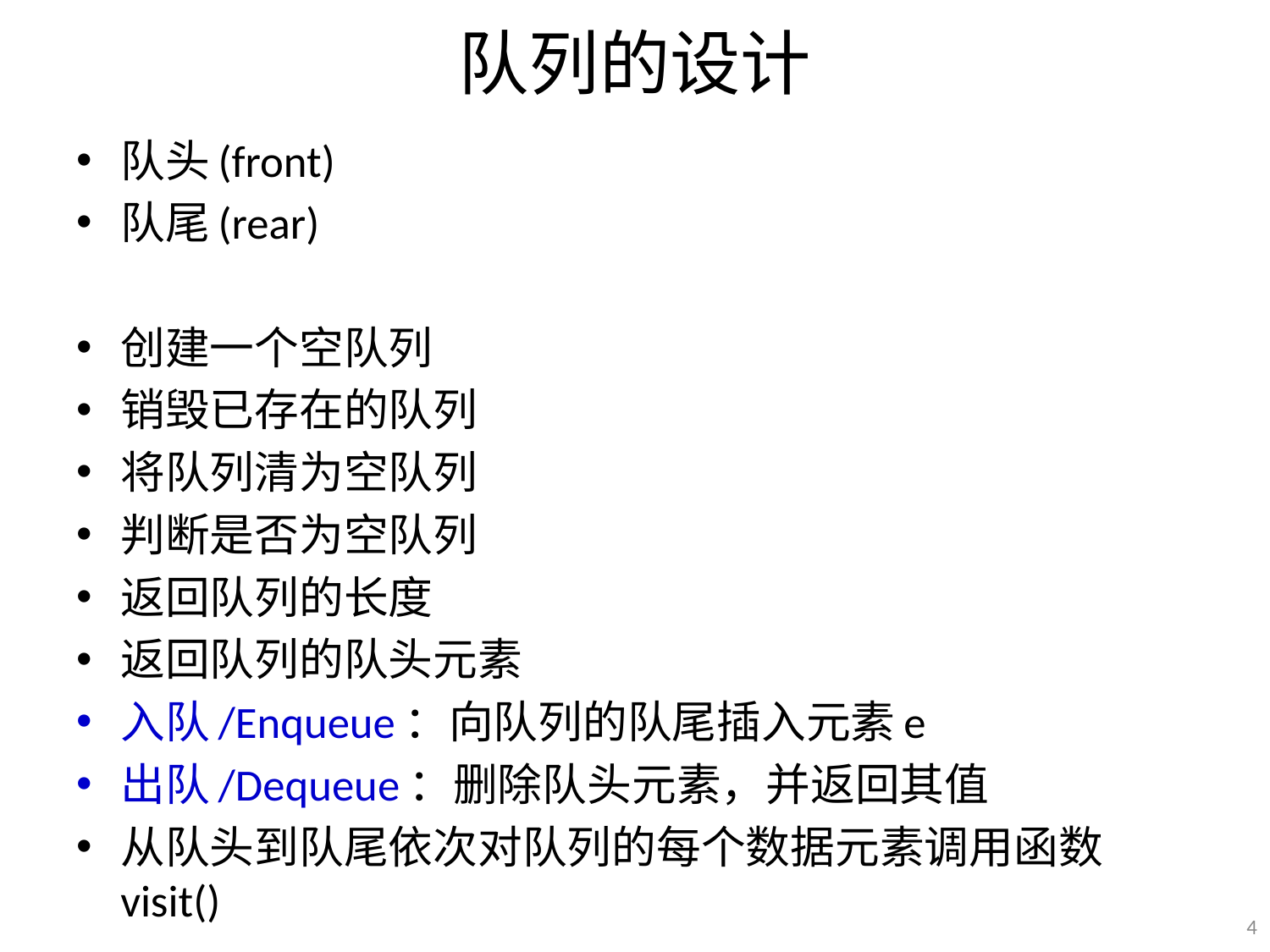

# 队列的设计
队头(front)
队尾(rear)

创建一个空队列
销毁已存在的队列
将队列清为空队列
判断是否为空队列
返回队列的长度
返回队列的队头元素
入队/Enqueue：向队列的队尾插入元素e
出队/Dequeue：删除队头元素，并返回其值
从队头到队尾依次对队列的每个数据元素调用函数visit()

4